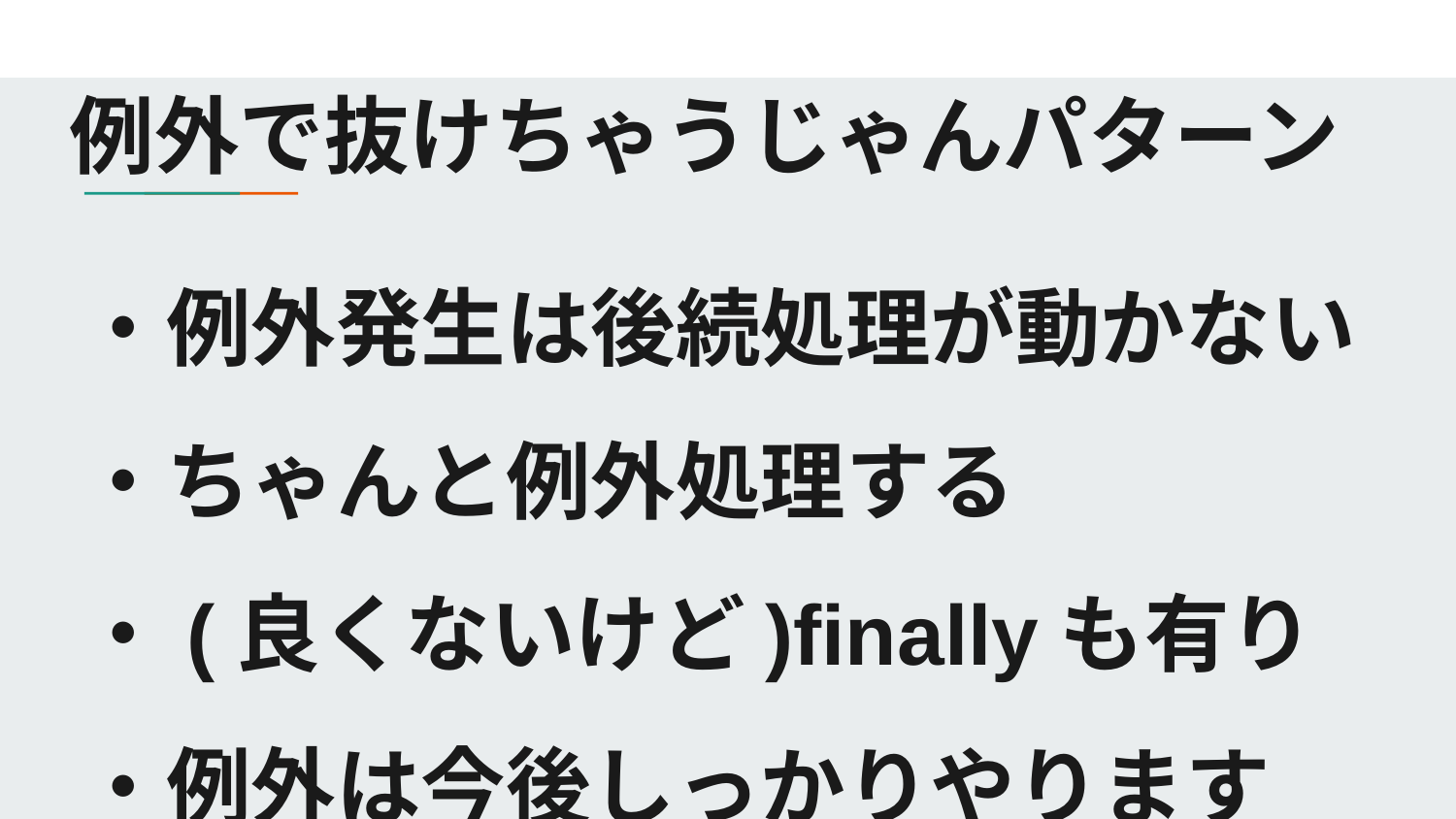

# 例外で抜けちゃうじゃんパターン
・例外発生は後続処理が動かない
・ちゃんと例外処理する
・(良くないけど)finallyも有り
・例外は今後しっかりやります